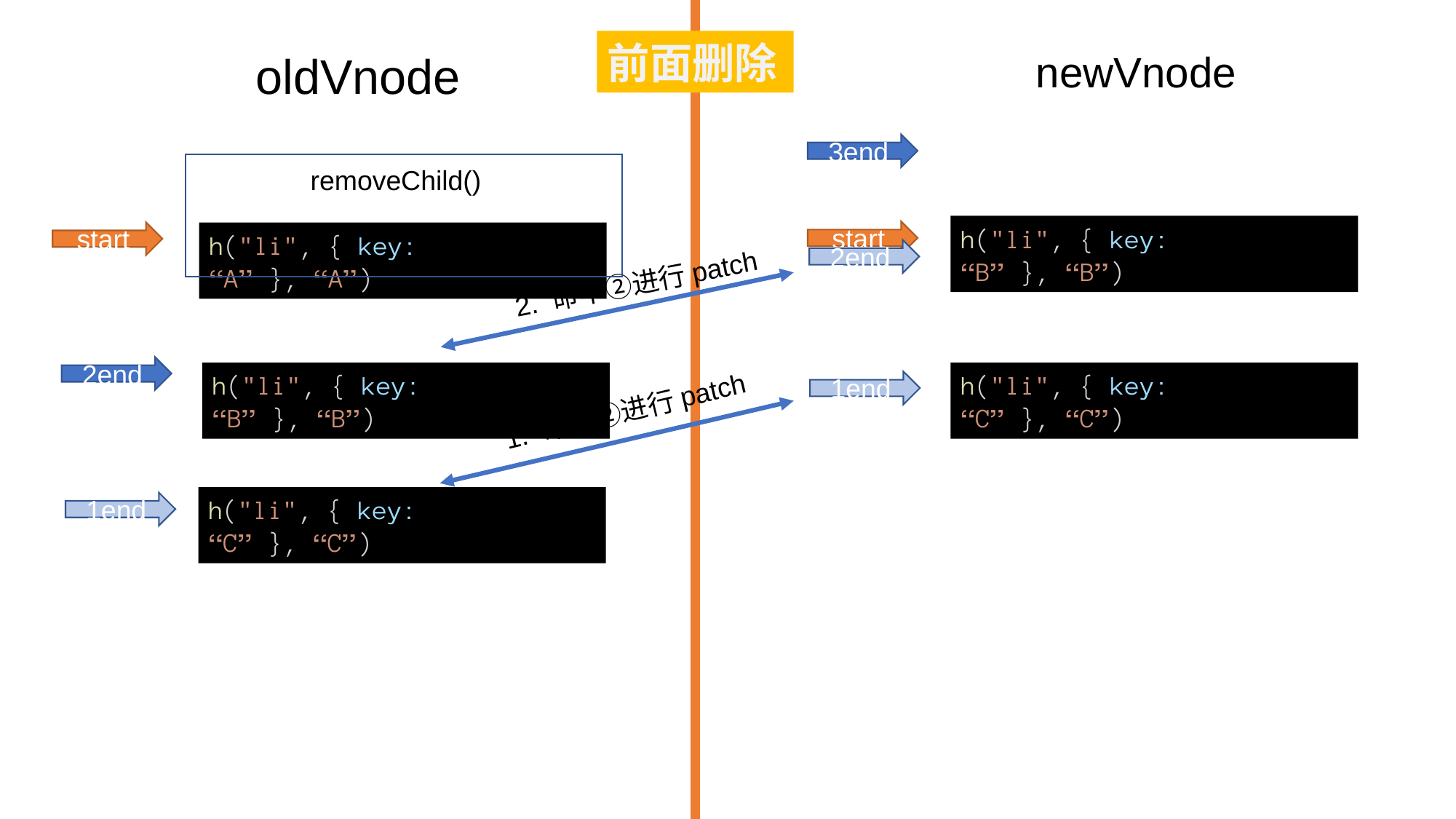

前面删除
oldVnode
newVnode
3end

removeChild()
h("li", { key: “B” }, “B”)
start
start
h("li", { key: “A” }, “A”)
2end
2. 命中②进行patch
2end
h("li", { key: “B” }, “B”)
h("li", { key: “C” }, “C”)
1end
1. 命中②进行patch
h("li", { key: “C” }, “C”)
1end